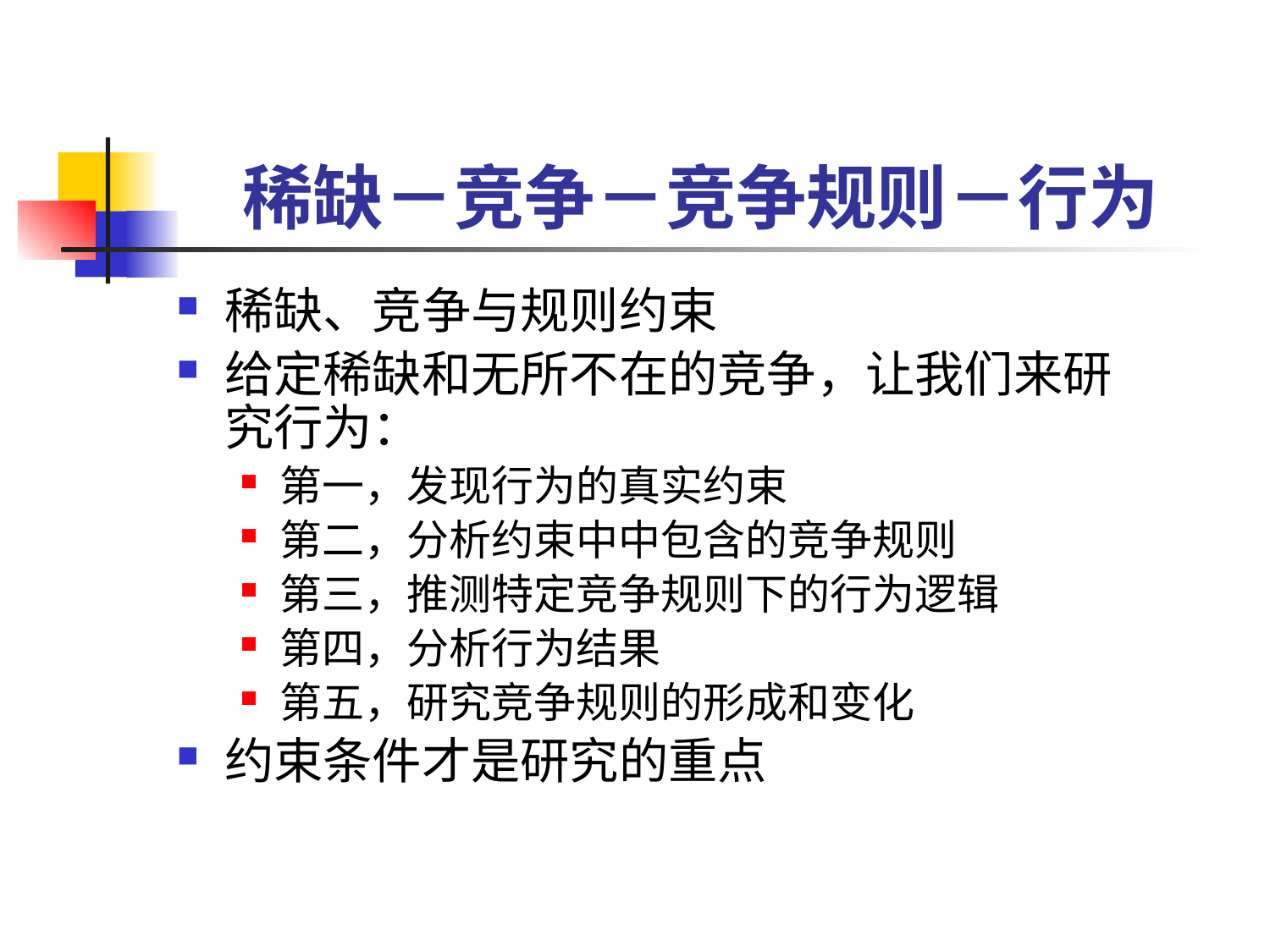

# 稀缺－竞争－竞争规则－行为
稀缺、竞争与规则约束
给定稀缺和无所不在的竞争，让我们来研究行为：
第一，发现行为的真实约束
第二，分析约束中中包含的竞争规则
第三，推测特定竞争规则下的行为逻辑
第四，分析行为结果
第五，研究竞争规则的形成和变化
约束条件才是研究的重点